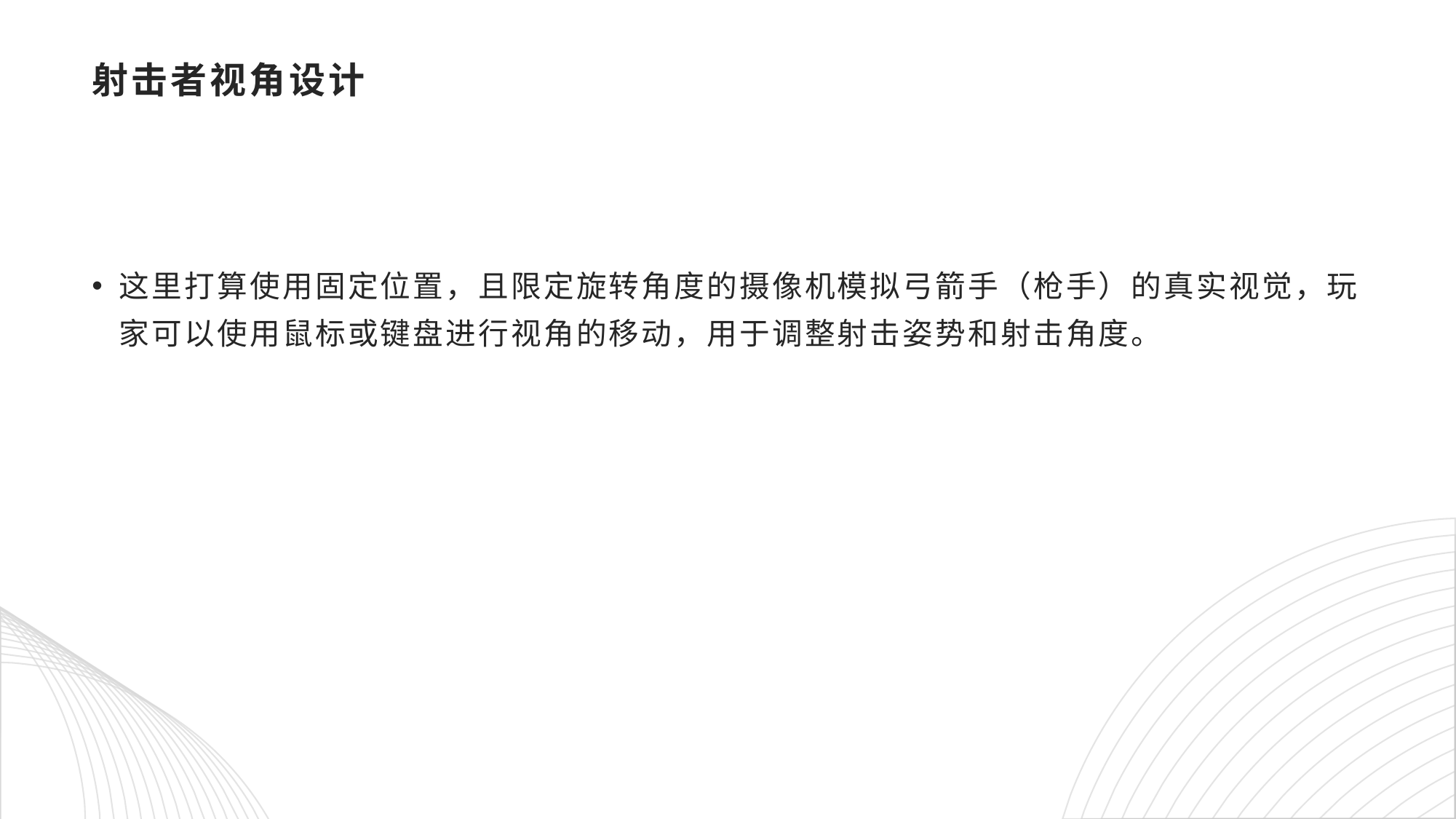

# 射击者视角设计
这里打算使用固定位置，且限定旋转角度的摄像机模拟弓箭手（枪手）的真实视觉，玩家可以使用鼠标或键盘进行视角的移动，用于调整射击姿势和射击角度。